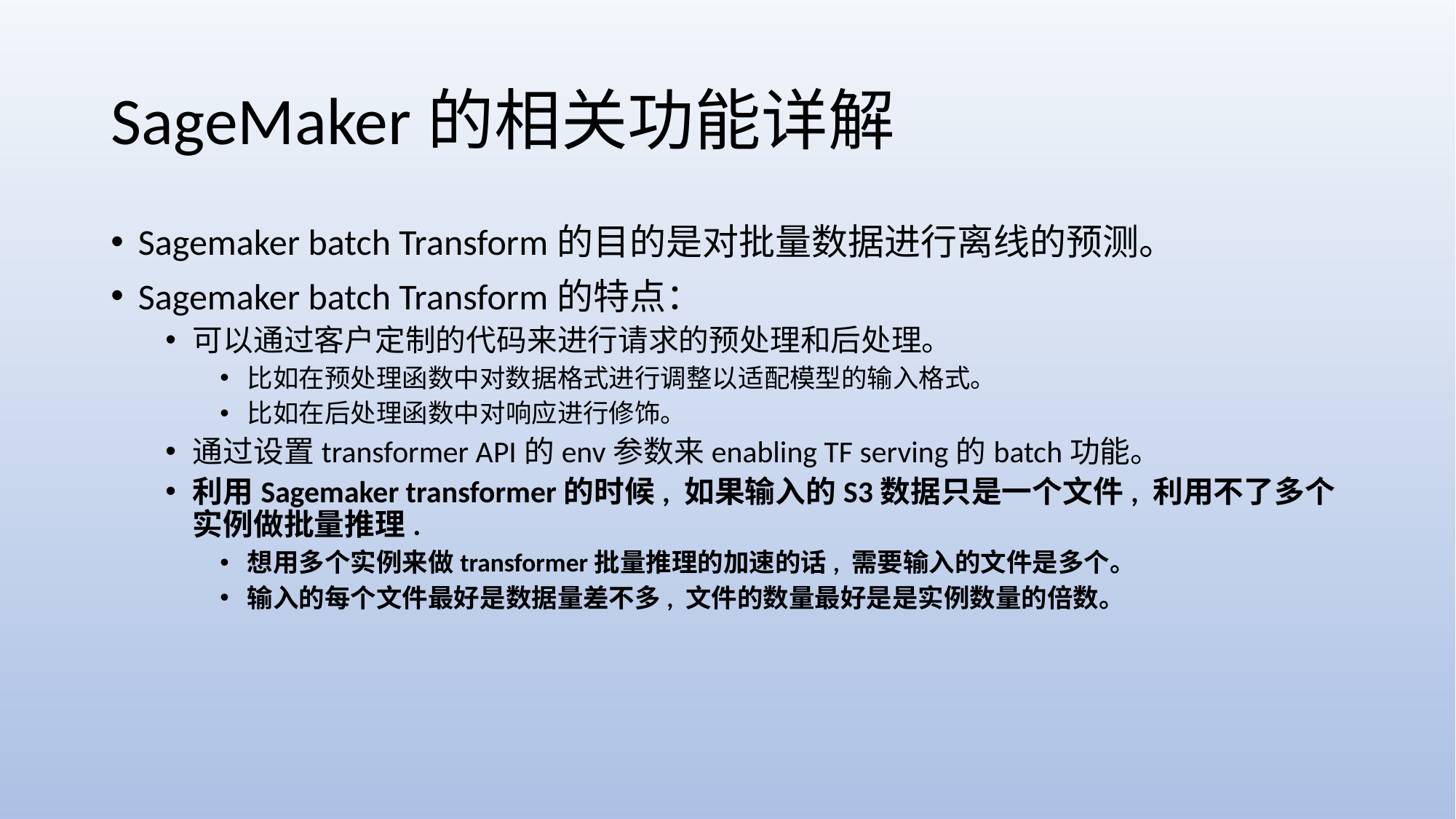

# SageMaker的相关功能详解
Sagemaker batch Transform的目的是对批量数据进行离线的预测。
Sagemaker batch Transform的特点：
可以通过客户定制的代码来进行请求的预处理和后处理。
比如在预处理函数中对数据格式进行调整以适配模型的输入格式。
比如在后处理函数中对响应进行修饰。
通过设置transformer API的env参数来enabling TF serving的batch功能。
利用Sagemaker transformer的时候, 如果输入的S3数据只是一个文件, 利用不了多个实例做批量推理.
想用多个实例来做transformer批量推理的加速的话, 需要输入的文件是多个。
输入的每个文件最好是数据量差不多, 文件的数量最好是是实例数量的倍数。